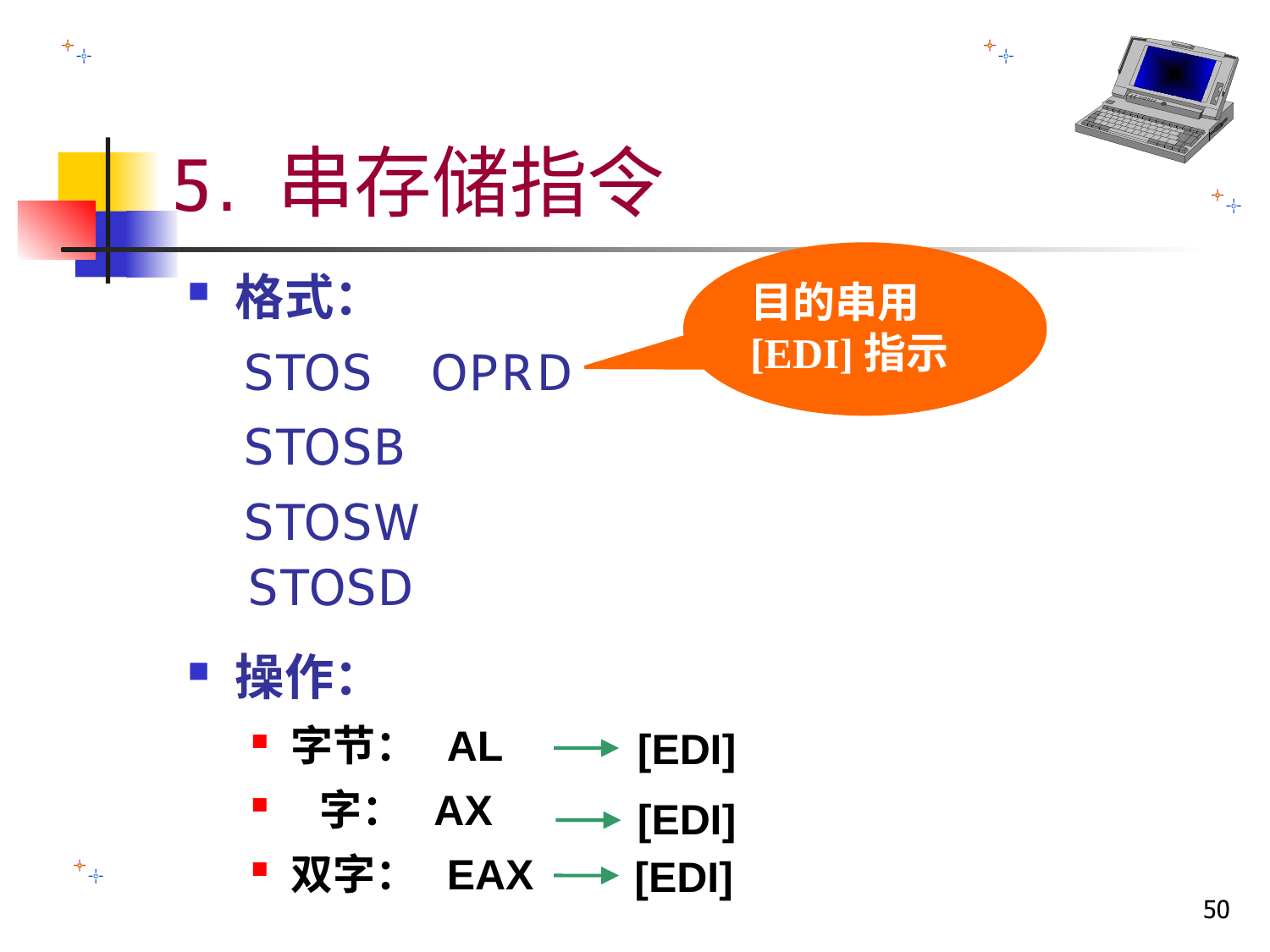

# 5. 串存储指令
目的串用[EDI]指示
格式：
    STOS    OPRD
    STOSB
    STOSW
 STOSD
操作：
字节：  AL
  字：  AX
双字：  EAX
[EDI]

[EDI]

[EDI]
50